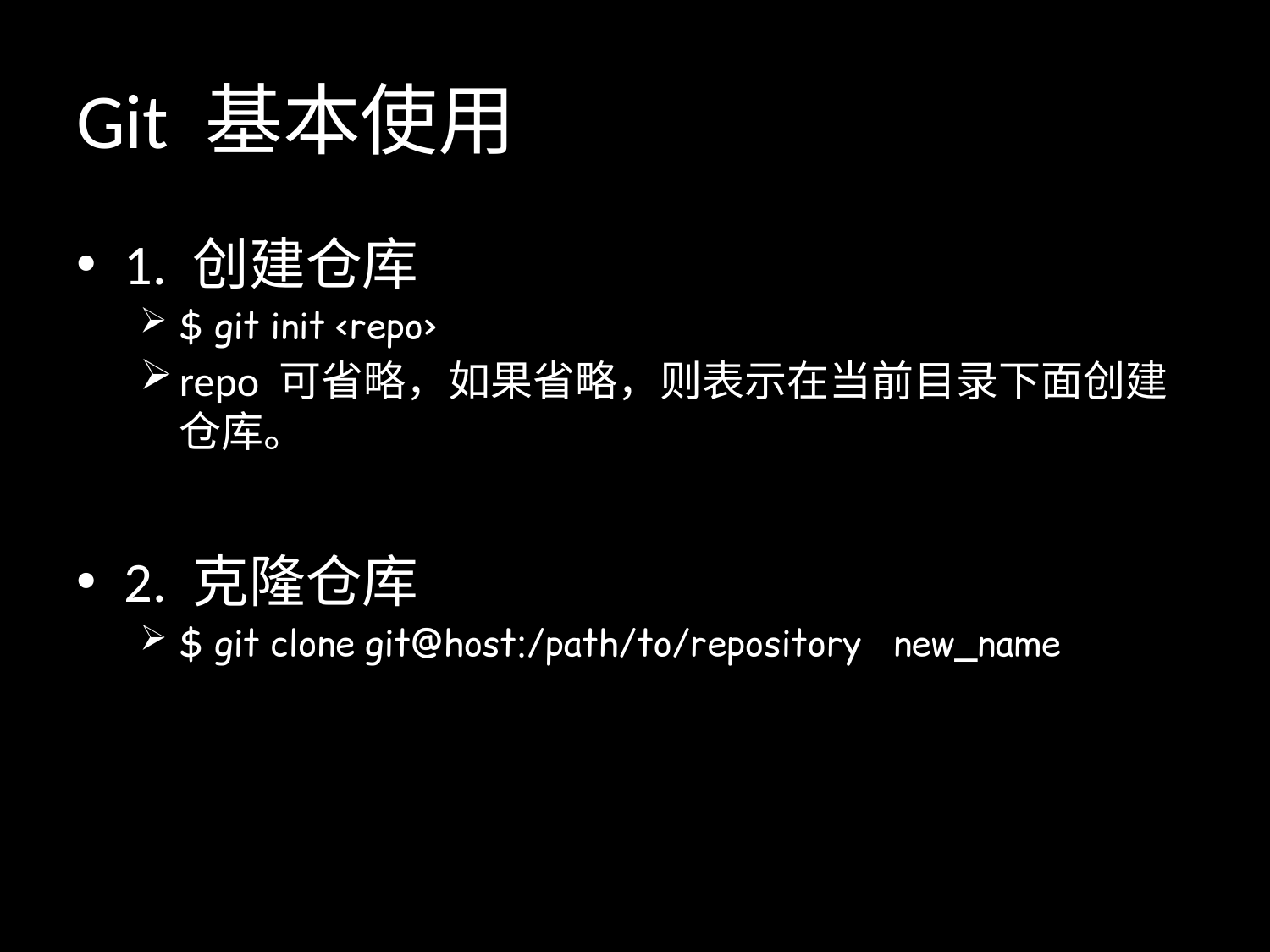

# Git 基本使用
1. 创建仓库
$ git init <repo>
repo 可省略，如果省略，则表示在当前目录下面创建仓库。

2. 克隆仓库
$ git clone git@host:/path/to/repository   new_name